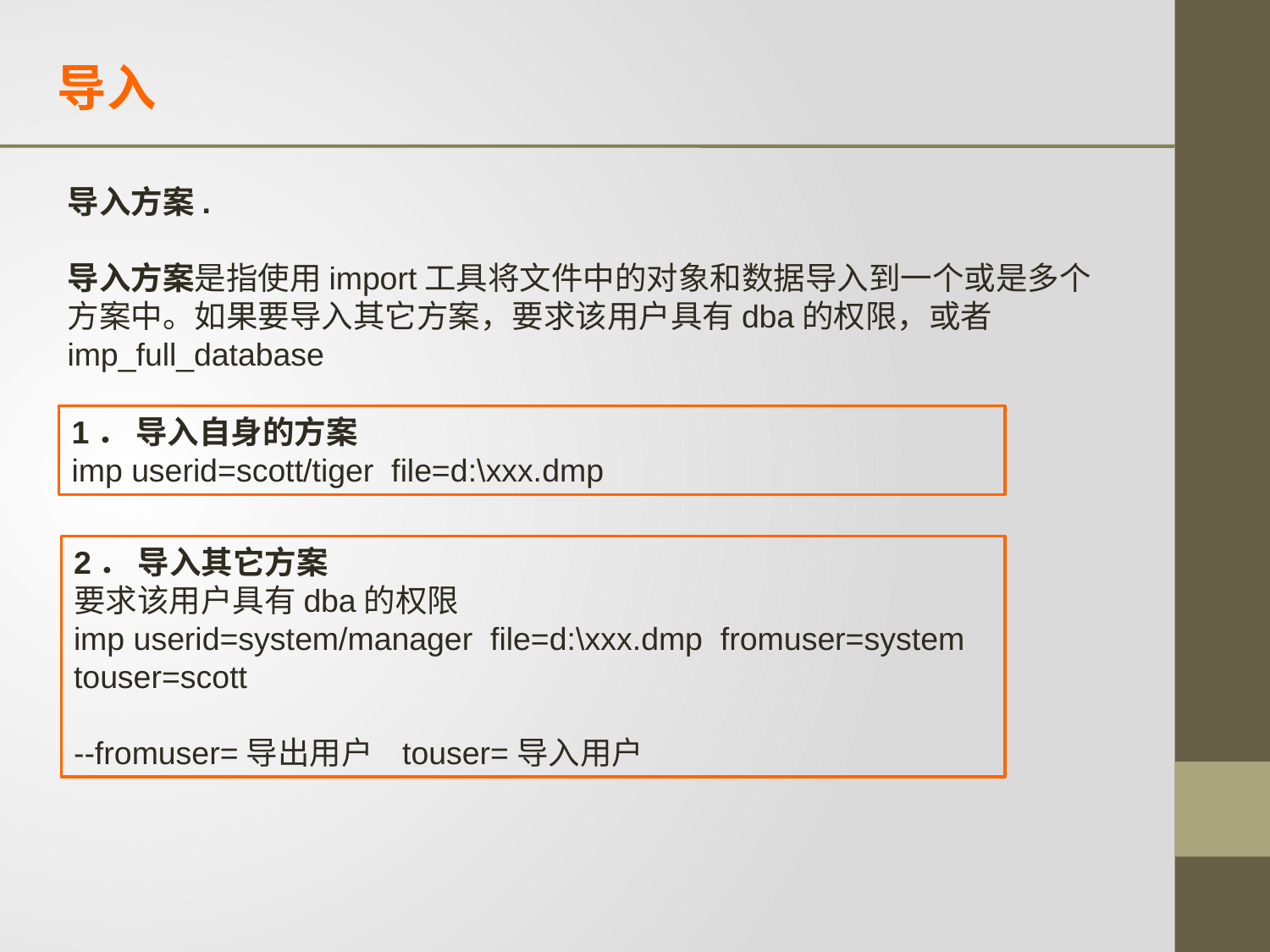

导入
导入方案.

导入方案是指使用import工具将文件中的对象和数据导入到一个或是多个方案中。如果要导入其它方案，要求该用户具有dba的权限，或者imp_full_database
1． 导入自身的方案
imp userid=scott/tiger  file=d:\xxx.dmp
2． 导入其它方案
要求该用户具有dba的权限
imp userid=system/manager  file=d:\xxx.dmp  fromuser=system touser=scott

--fromuser=导出用户   touser=导入用户